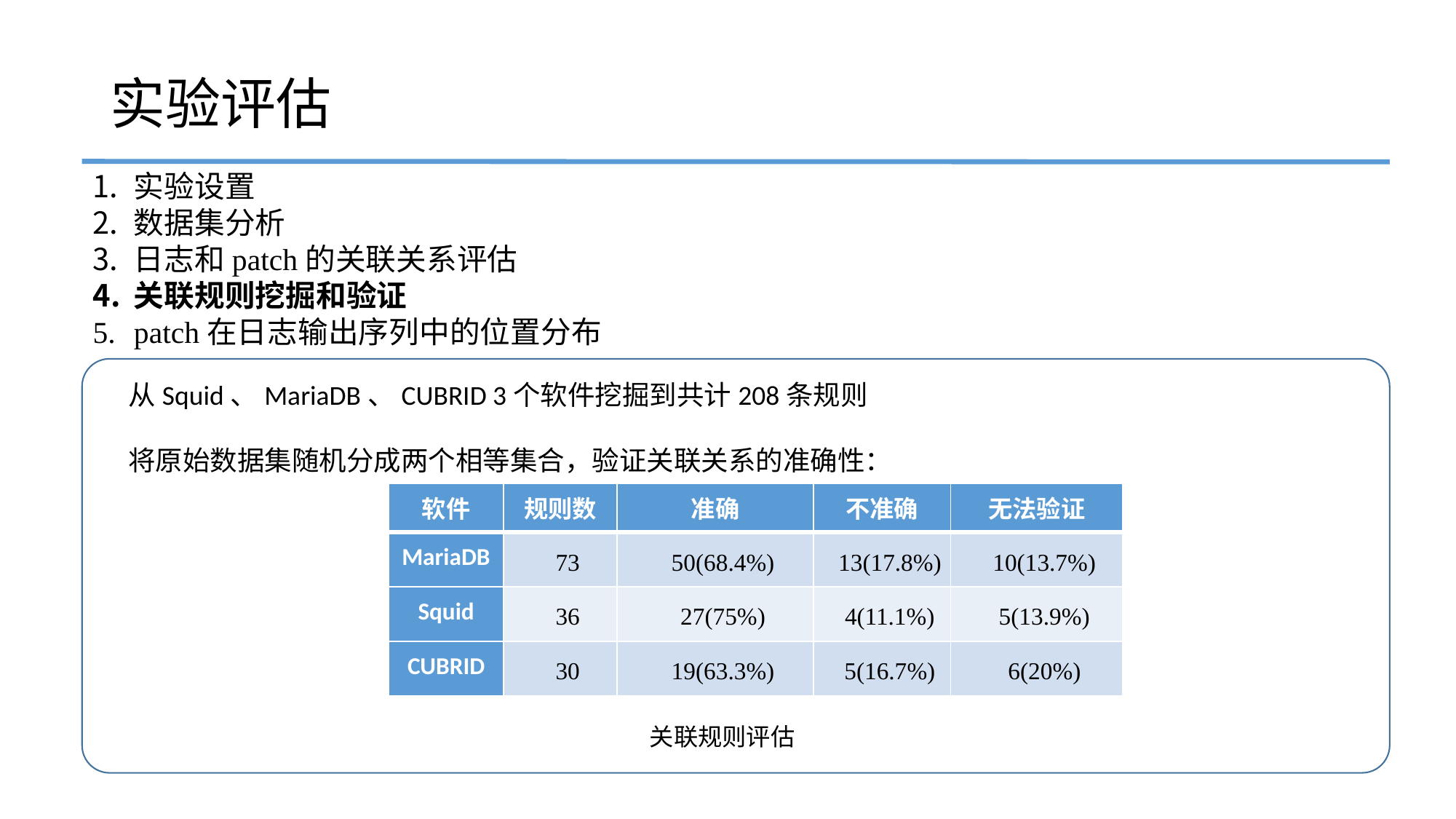

# 实验评估
实验设置
数据集分析
日志和patch的关联关系评估
关联规则挖掘和验证
patch在日志输出序列中的位置分布

从Squid、MariaDB、CUBRID 3个软件挖掘到共计208条规则

将原始数据集随机分成两个相等集合，验证关联关系的准确性：
| 软件 | 规则数 | 准确 | 不准确 | 无法验证 |
| --- | --- | --- | --- | --- |
| MariaDB | 73 | 50(68.4%) | 13(17.8%) | 10(13.7%) |
| Squid | 36 | 27(75%) | 4(11.1%) | 5(13.9%) |
| CUBRID | 30 | 19(63.3%) | 5(16.7%) | 6(20%) |
关联规则评估